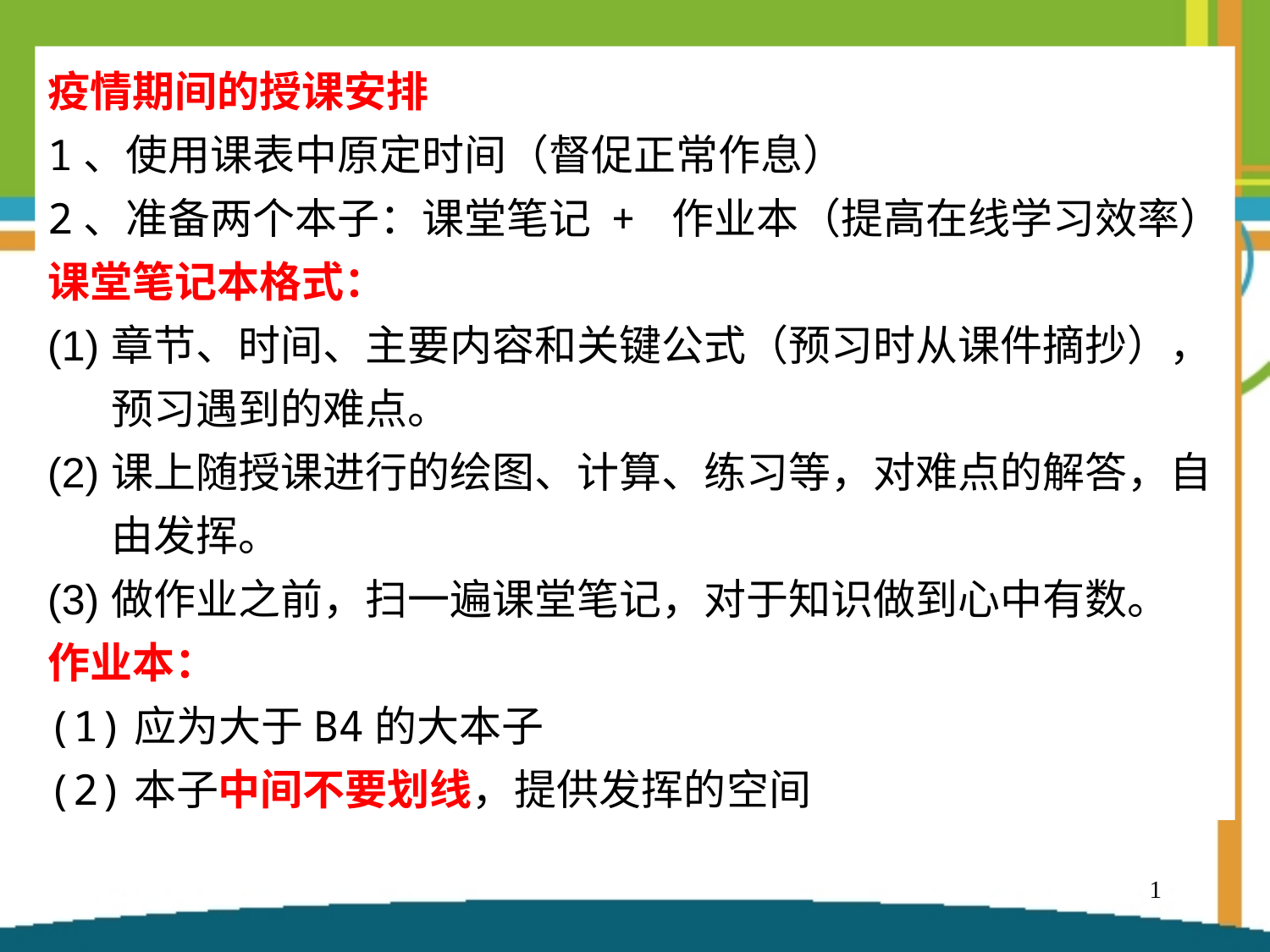

疫情期间的授课安排
1、使用课表中原定时间（督促正常作息）
2、准备两个本子：课堂笔记 + 作业本（提高在线学习效率）
课堂笔记本格式：
章节、时间、主要内容和关键公式（预习时从课件摘抄），预习遇到的难点。
课上随授课进行的绘图、计算、练习等，对难点的解答，自由发挥。
做作业之前，扫一遍课堂笔记，对于知识做到心中有数。
作业本：
(1)应为大于B4的大本子
(2)本子中间不要划线，提供发挥的空间
1